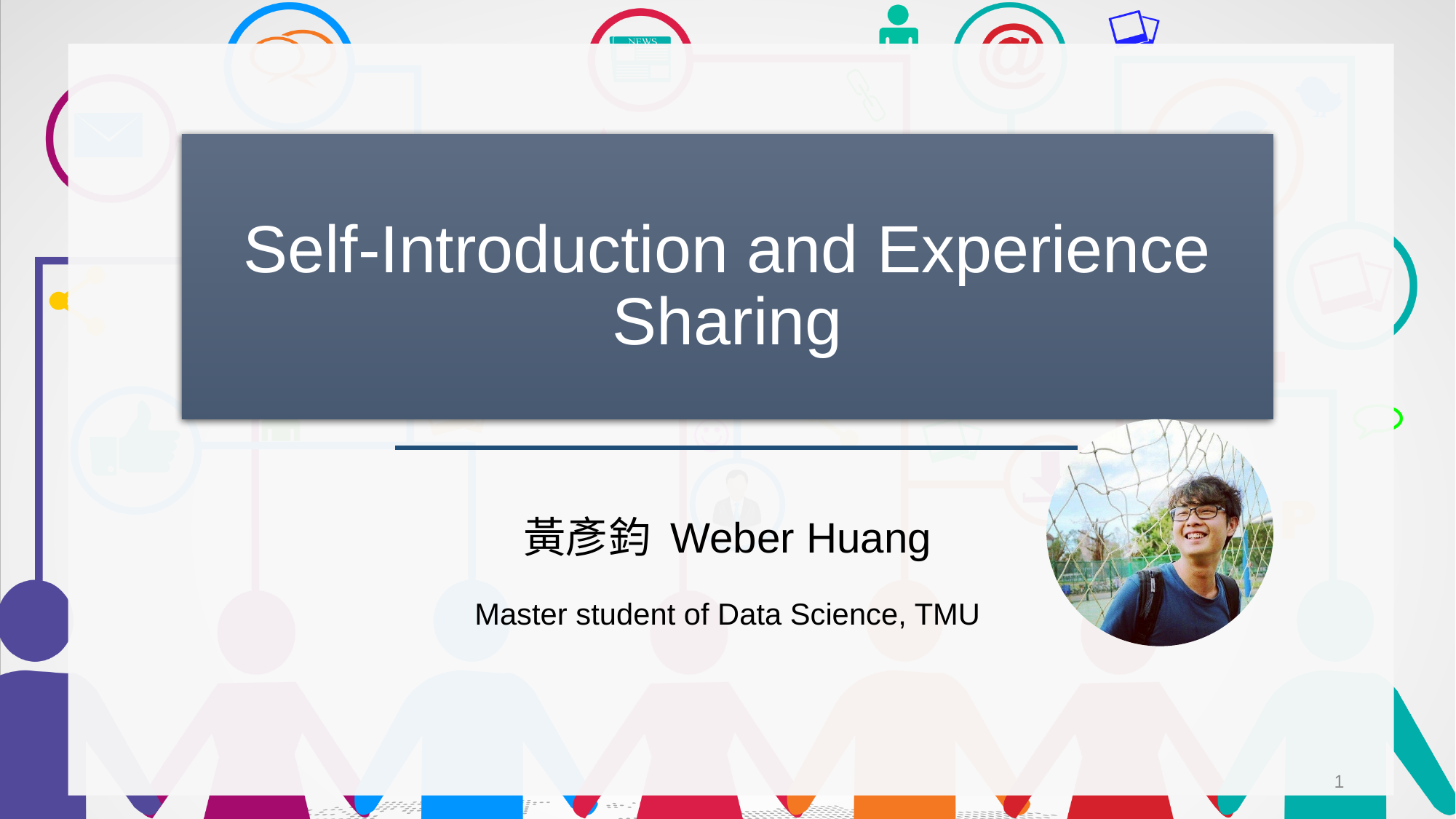

# Self-Introduction and Experience Sharing

黃彥鈞 Weber Huang
Master student of Data Science, TMU
1